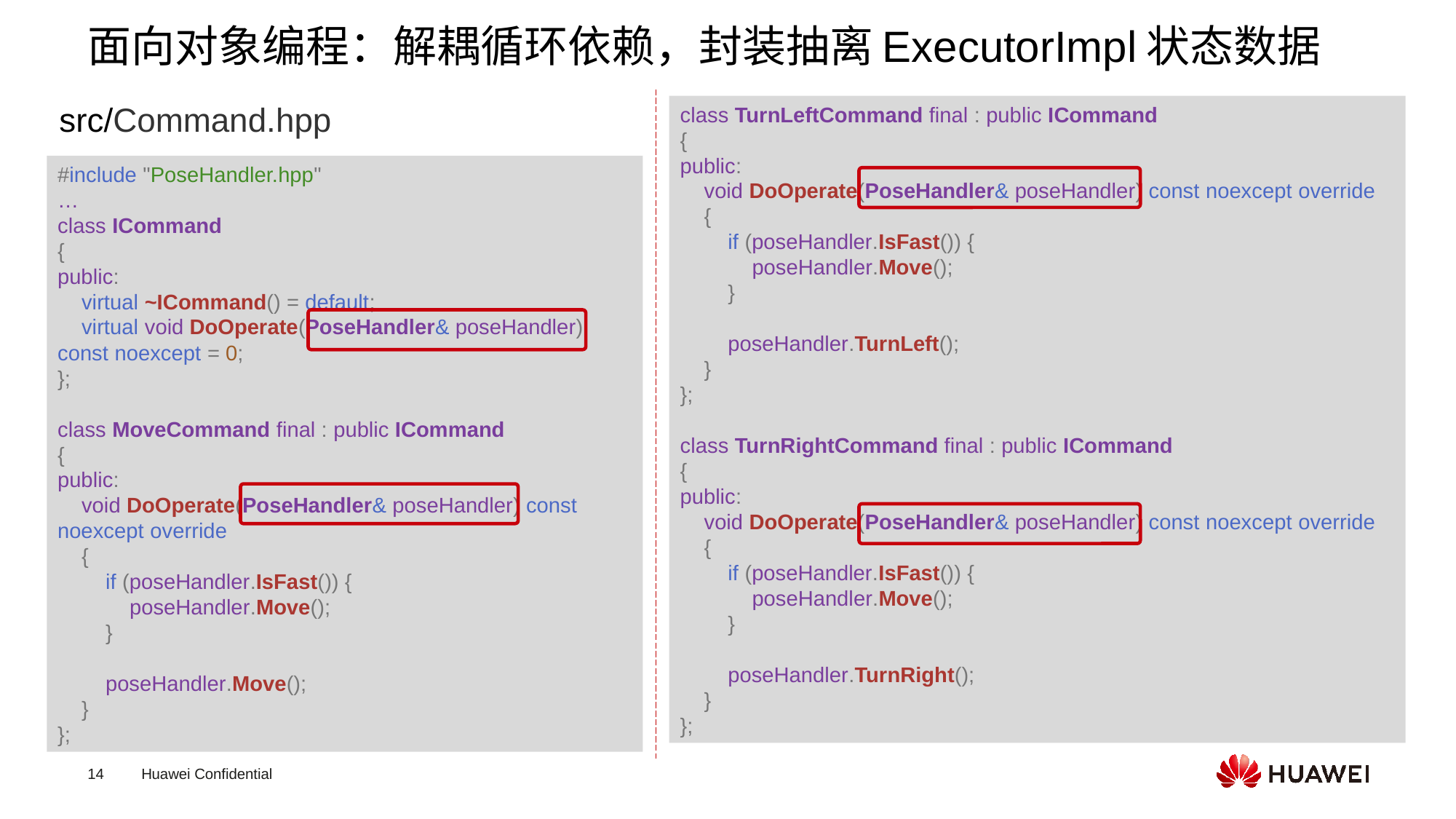

# 面向对象编程：解耦循环依赖，封装抽离ExecutorImpl状态数据
src/Command.hpp
class TurnLeftCommand final : public ICommand
{
public:
    void DoOperate(PoseHandler& poseHandler) const noexcept override
    {
        if (poseHandler.IsFast()) {
            poseHandler.Move();
        }
        poseHandler.TurnLeft();
    }
};
class TurnRightCommand final : public ICommand
{
public:
    void DoOperate(PoseHandler& poseHandler) const noexcept override
    {
        if (poseHandler.IsFast()) {
            poseHandler.Move();
        }
        poseHandler.TurnRight();
    }
};
#include "PoseHandler.hpp"
…
class ICommand
{
public:
    virtual ~ICommand() = default;
    virtual void DoOperate(PoseHandler& poseHandler) const noexcept = 0;
};
class MoveCommand final : public ICommand
{
public:
    void DoOperate(PoseHandler& poseHandler) const noexcept override
    {
        if (poseHandler.IsFast()) {
            poseHandler.Move();
        }
        poseHandler.Move();
    }
};